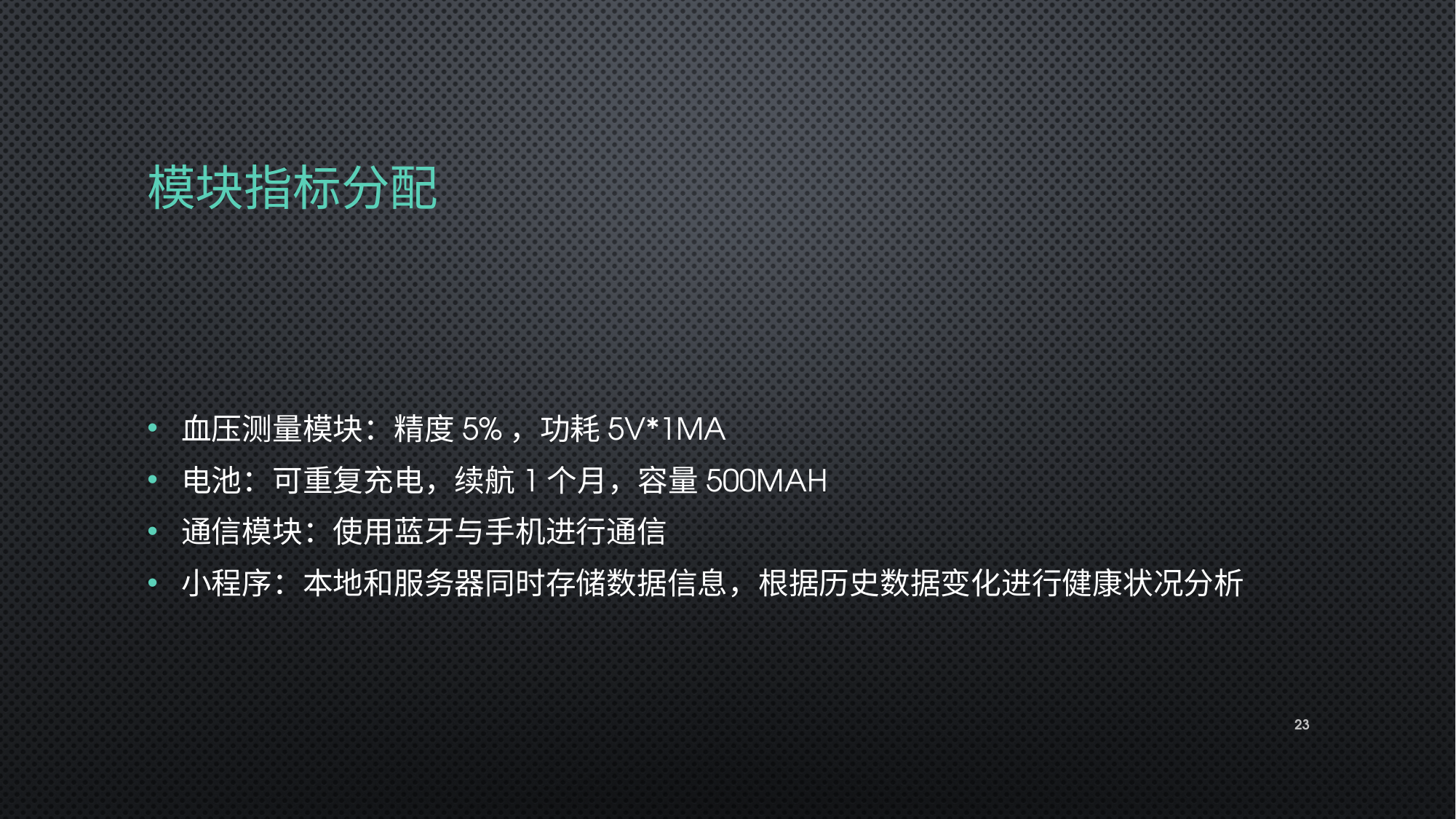

# 模块指标分配
血压测量模块：精度5%，功耗5V*1mA
电池：可重复充电，续航1个月，容量500mAh
通信模块：使用蓝牙与手机进行通信
小程序：本地和服务器同时存储数据信息，根据历史数据变化进行健康状况分析
23